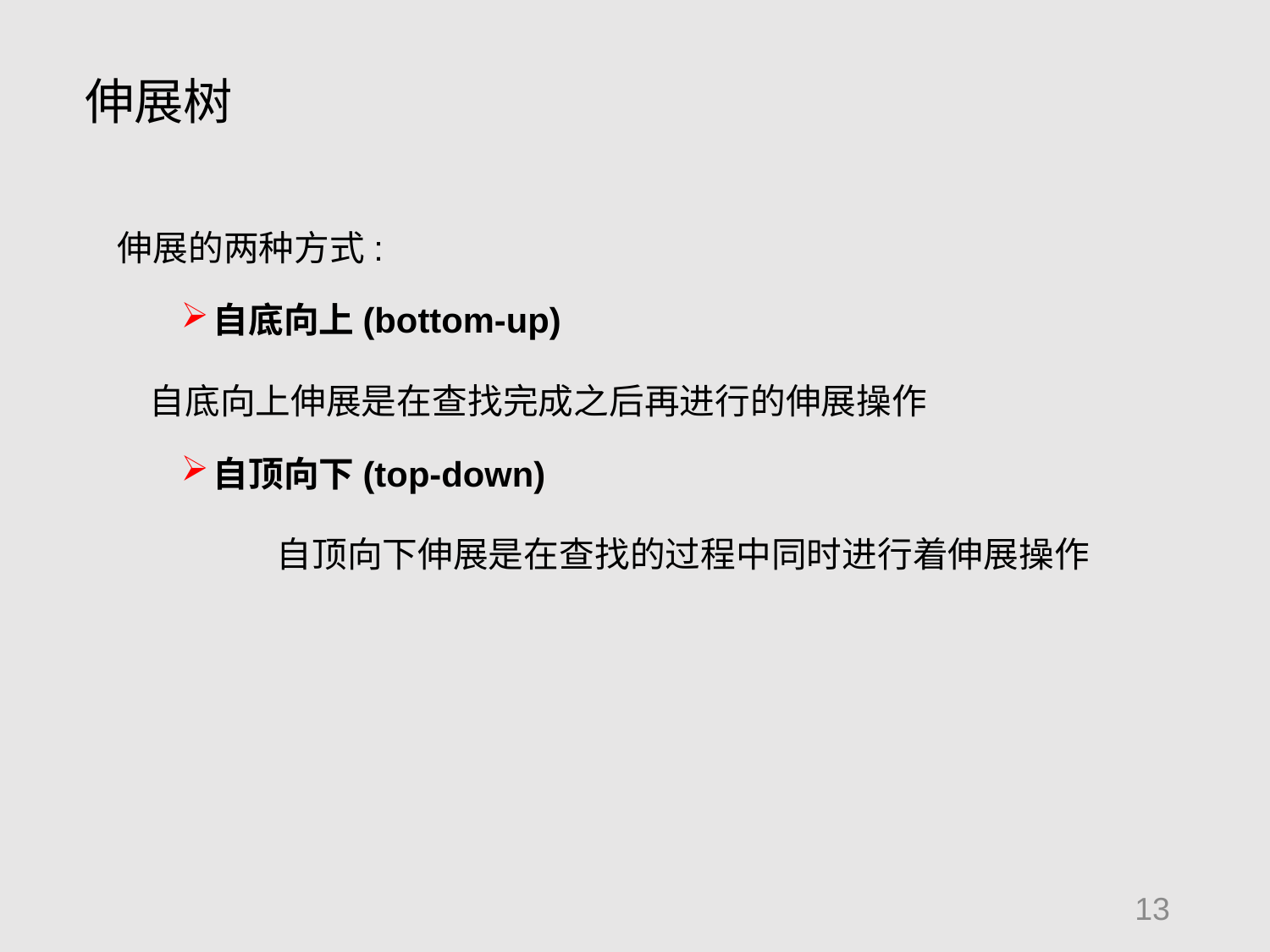

伸展树
伸展的两种方式:
自底向上(bottom-up)
    	自底向上伸展是在查找完成之后再进行的伸展操作
自顶向下(top-down)
   		自顶向下伸展是在查找的过程中同时进行着伸展操作
13